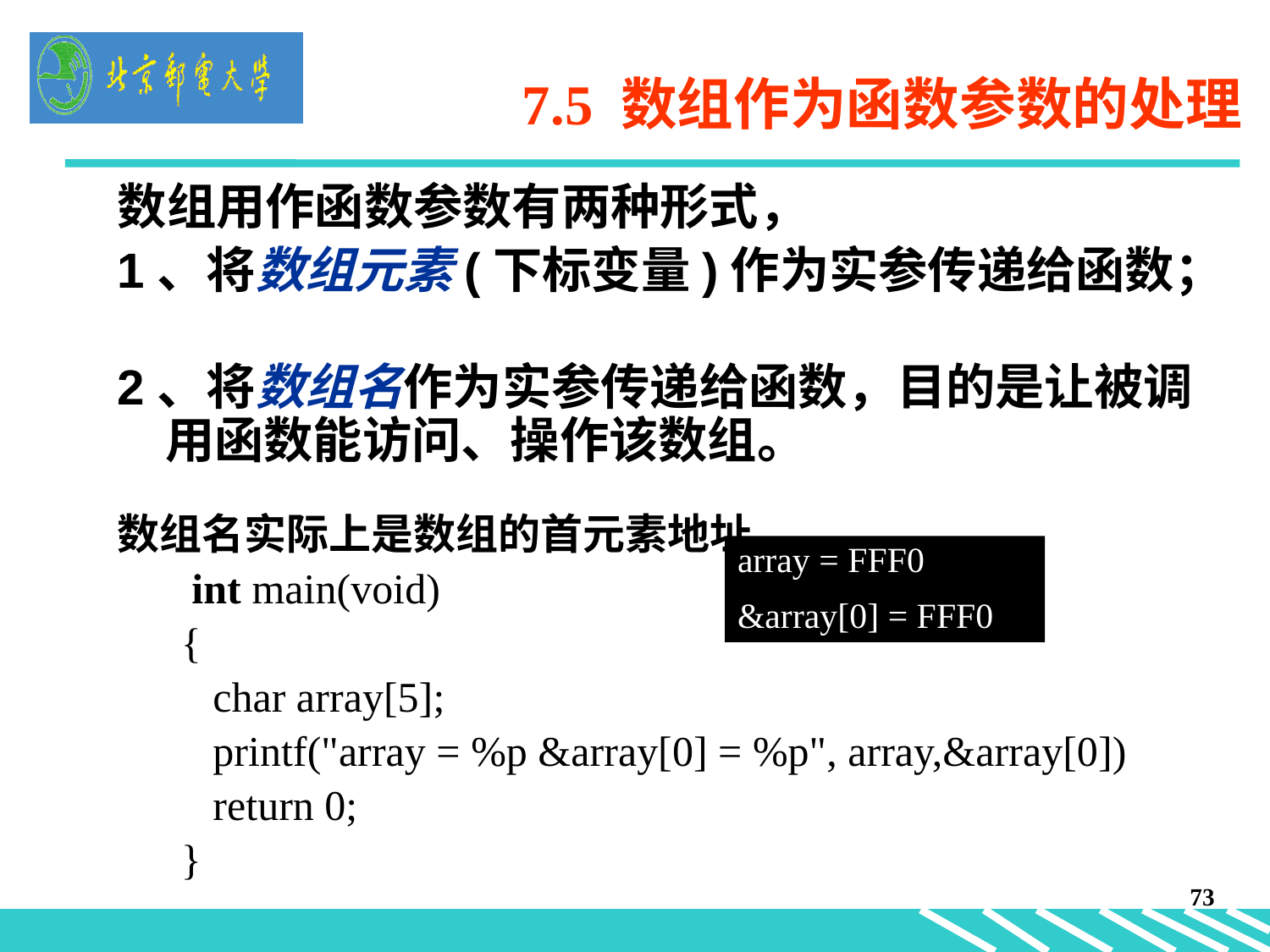

7.5 数组作为函数参数的处理
数组用作函数参数有两种形式，
1、将数组元素(下标变量)作为实参传递给函数；
2、将数组名作为实参传递给函数，目的是让被调用函数能访问、操作该数组。

数组名实际上是数组的首元素地址
       int main(void)
{
   char array[5];
   printf("array = %p &array[0] = %p", array,&array[0])
   return 0;
}
array = FFF0
&array[0] = FFF0
73